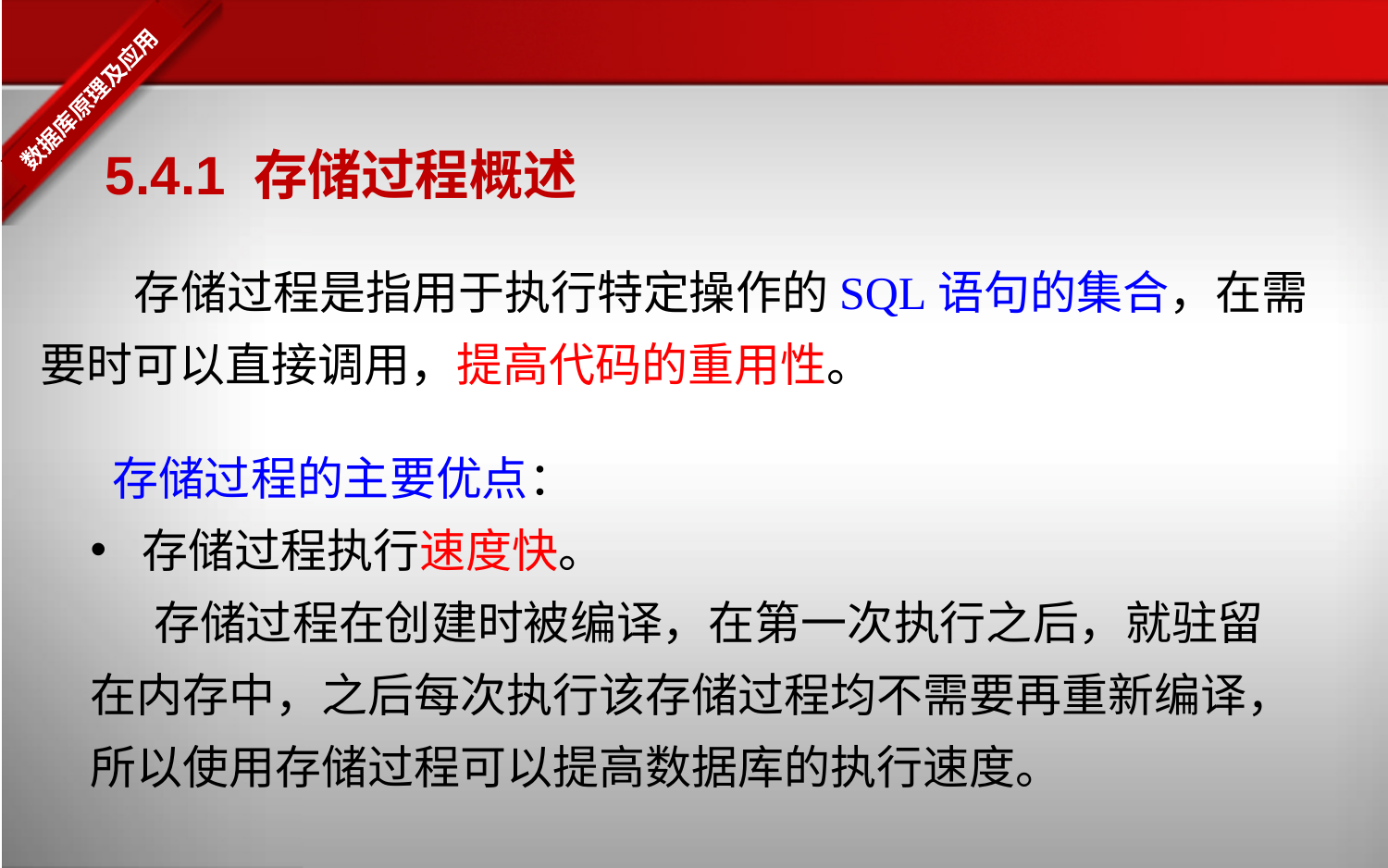

5.4.1 存储过程概述
        存储过程是指用于执行特定操作的SQL语句的集合，在需要时可以直接调用，提高代码的重用性。
 存储过程的主要优点：
存储过程执行速度快。
     存储过程在创建时被编译，在第一次执行之后，就驻留在内存中，之后每次执行该存储过程均不需要再重新编译，所以使用存储过程可以提高数据库的执行速度。